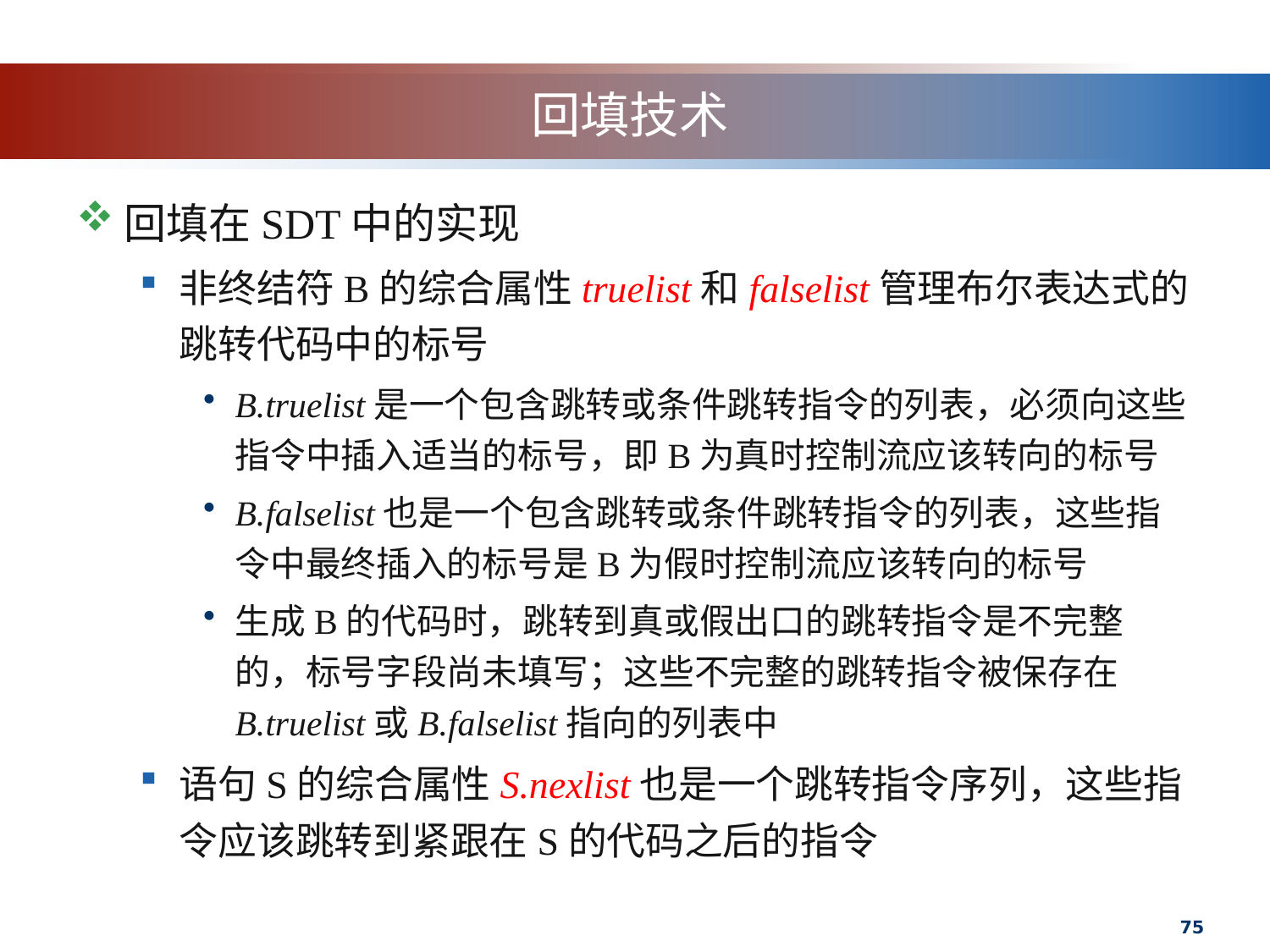

# 回填技术
回填在SDT中的实现
非终结符B的综合属性truelist和falselist管理布尔表达式的跳转代码中的标号
B.truelist是一个包含跳转或条件跳转指令的列表，必须向这些指令中插入适当的标号，即B为真时控制流应该转向的标号
B.falselist也是一个包含跳转或条件跳转指令的列表，这些指令中最终插入的标号是B为假时控制流应该转向的标号
生成B的代码时，跳转到真或假出口的跳转指令是不完整的，标号字段尚未填写；这些不完整的跳转指令被保存在B.truelist或B.falselist指向的列表中
语句S的综合属性S.nexlist也是一个跳转指令序列，这些指令应该跳转到紧跟在S的代码之后的指令
75